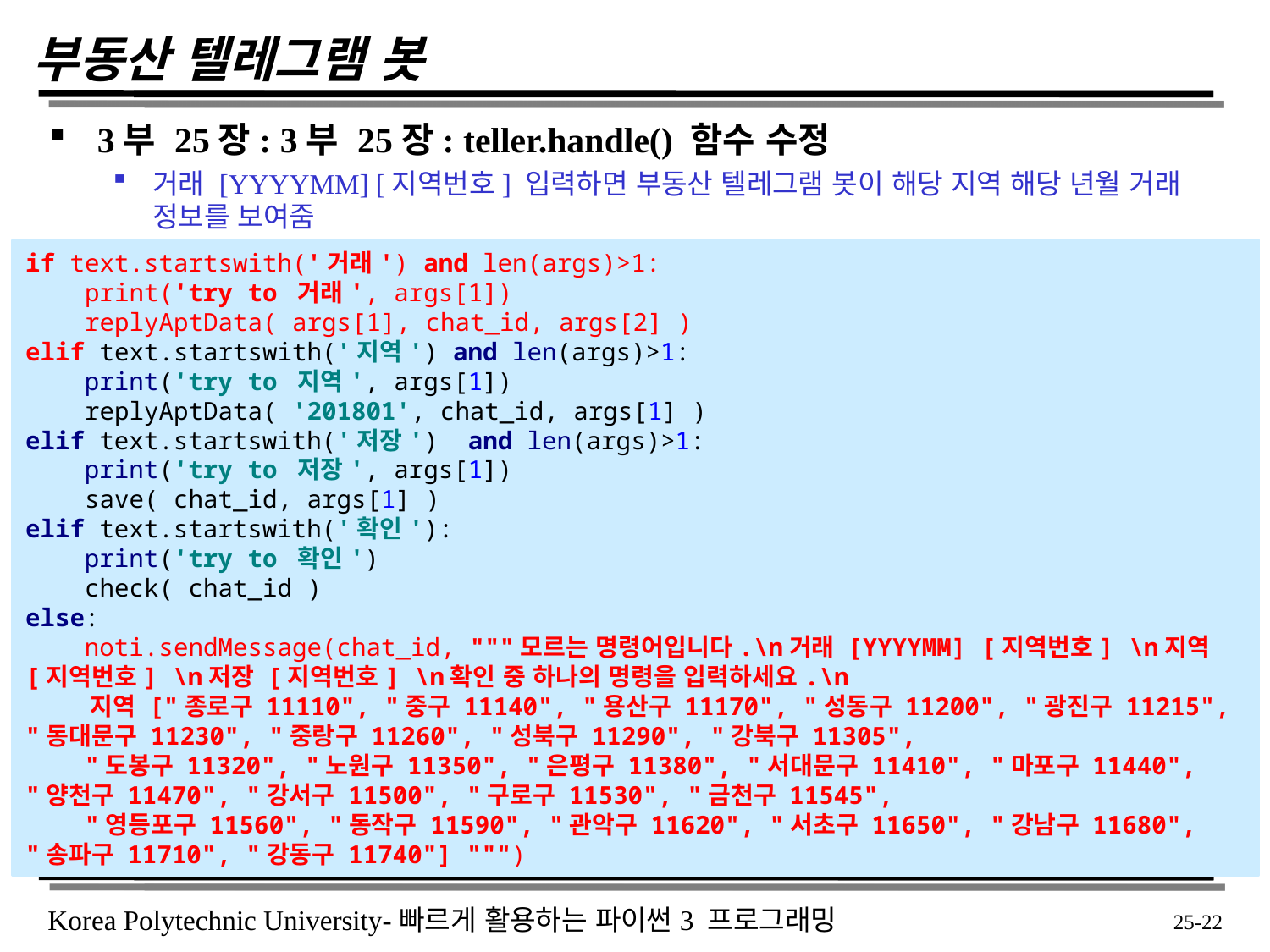

# 부동산 텔레그램 봇
3부 25장: 3부 25장: teller.handle() 함수 수정
거래 [YYYYMM] [지역번호] 입력하면 부동산 텔레그램 봇이 해당 지역 해당 년월 거래 정보를 보여줌

if text.startswith('거래') and len(args)>1:
    print('try to 거래', args[1])
    replyAptData( args[1], chat_id, args[2] )
elif text.startswith('지역') and len(args)>1:
    print('try to 지역', args[1])
    replyAptData( '201801', chat_id, args[1] )
elif text.startswith('저장')  and len(args)>1:
    print('try to 저장', args[1])
    save( chat_id, args[1] )
elif text.startswith('확인'):
    print('try to 확인')
    check( chat_id )
else:
    noti.sendMessage(chat_id, """모르는 명령어입니다.\n거래 [YYYYMM] [지역번호] \n지역 [지역번호] \n저장 [지역번호] \n확인 중 하나의 명령을 입력하세요.\n
    지역 ["종로구 11110", "중구 11140", "용산구 11170", "성동구 11200", "광진구 11215", "동대문구 11230", "중랑구 11260", "성북구 11290", "강북구 11305",
    "도봉구 11320", "노원구 11350", "은평구 11380", "서대문구 11410", "마포구 11440", "양천구 11470", "강서구 11500", "구로구 11530", "금천구 11545",
    "영등포구 11560", "동작구 11590", "관악구 11620", "서초구 11650", "강남구 11680", "송파구 11710", "강동구 11740"] """)
 25-22